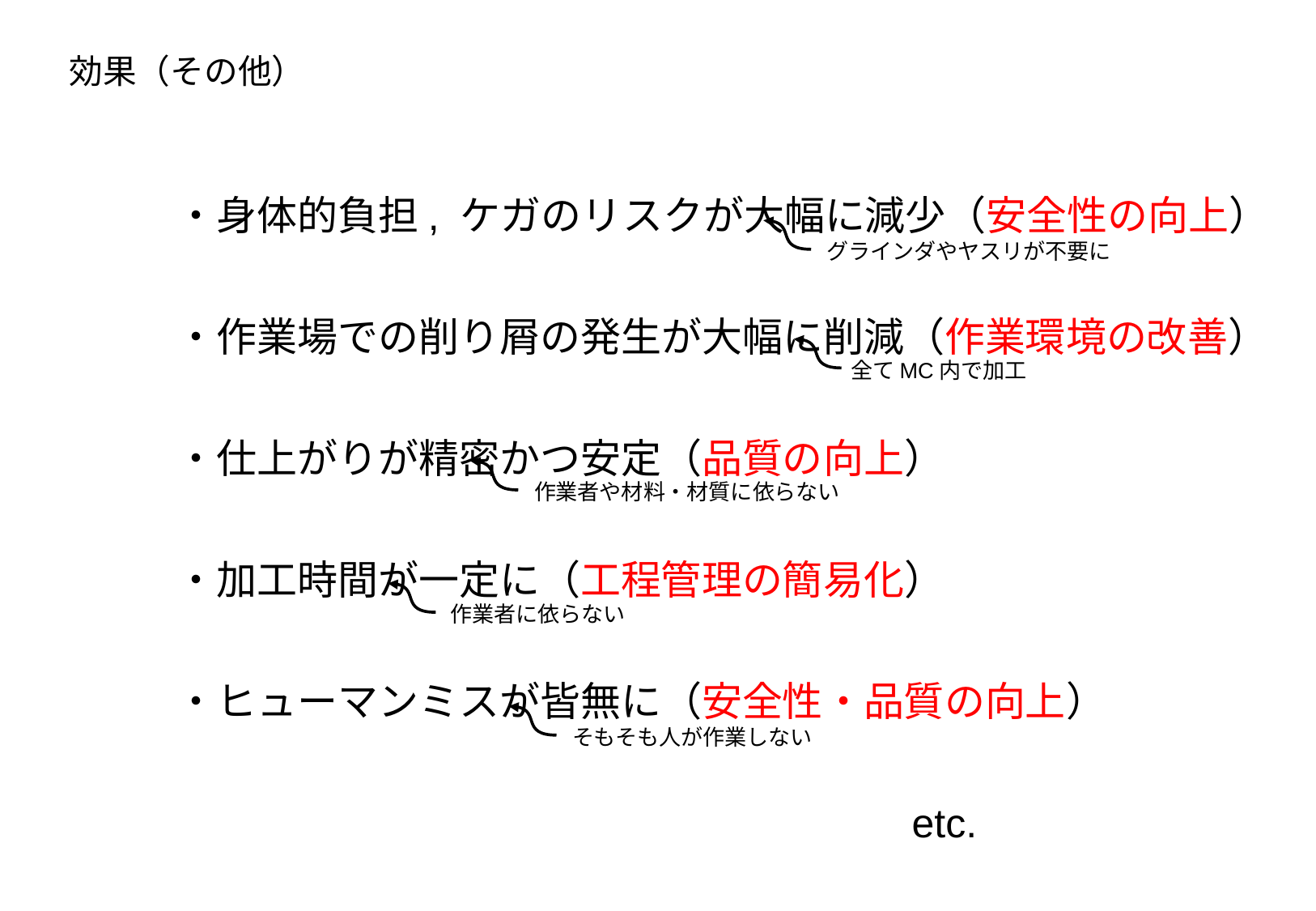

効果（その他）
・身体的負担, ケガのリスクが大幅に減少（安全性の向上）
・作業場での削り屑の発生が大幅に削減（作業環境の改善）
・仕上がりが精密かつ安定（品質の向上）
・加工時間が一定に（工程管理の簡易化）
・ヒューマンミスが皆無に（安全性・品質の向上）
etc.
グラインダやヤスリが不要に
全てMC内で加工
作業者や材料・材質に依らない
作業者に依らない
そもそも人が作業しない